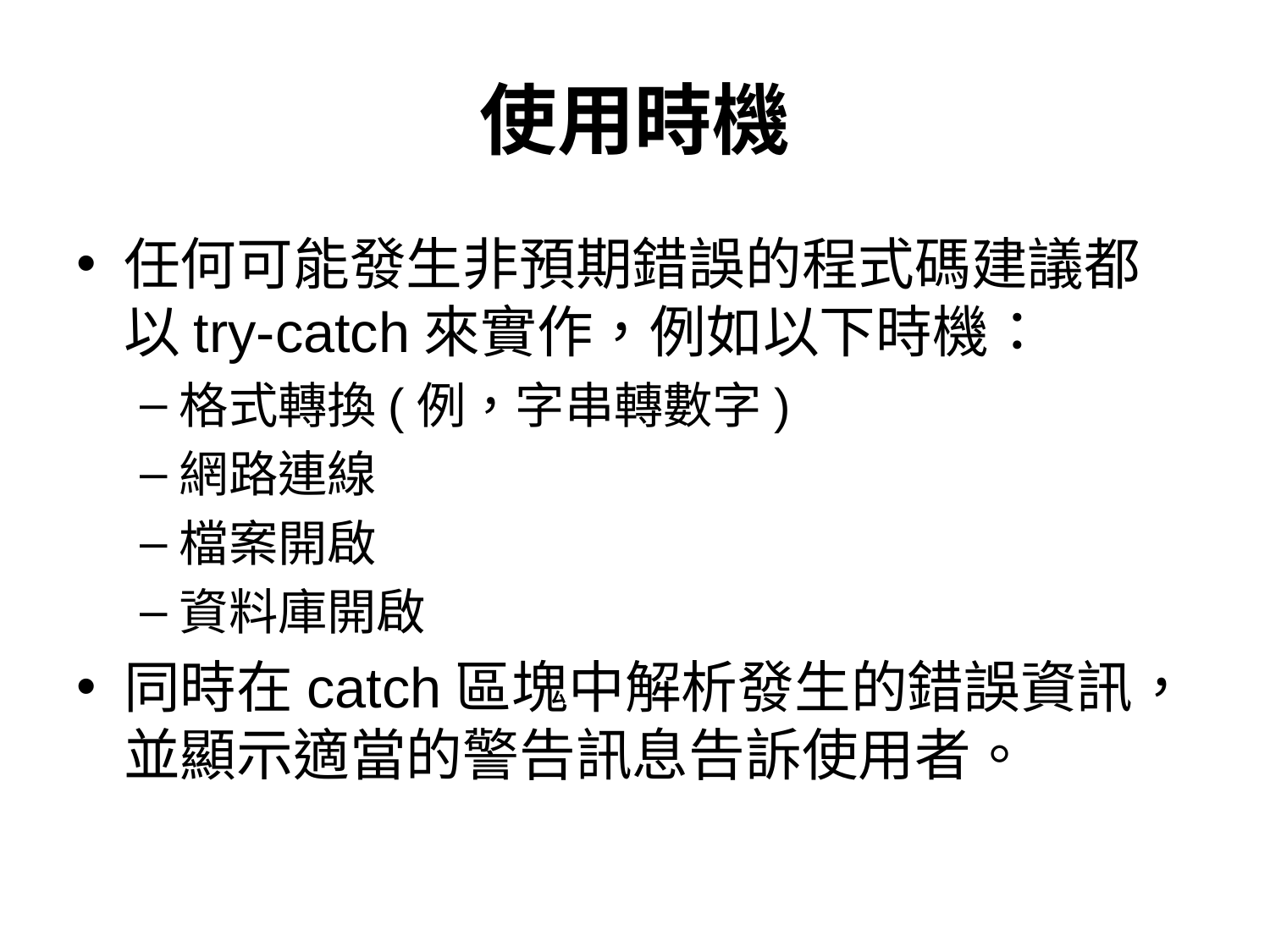

# 使用時機
任何可能發生非預期錯誤的程式碼建議都以try-catch來實作，例如以下時機：
格式轉換(例，字串轉數字)
網路連線
檔案開啟
資料庫開啟
同時在catch區塊中解析發生的錯誤資訊，並顯示適當的警告訊息告訴使用者。